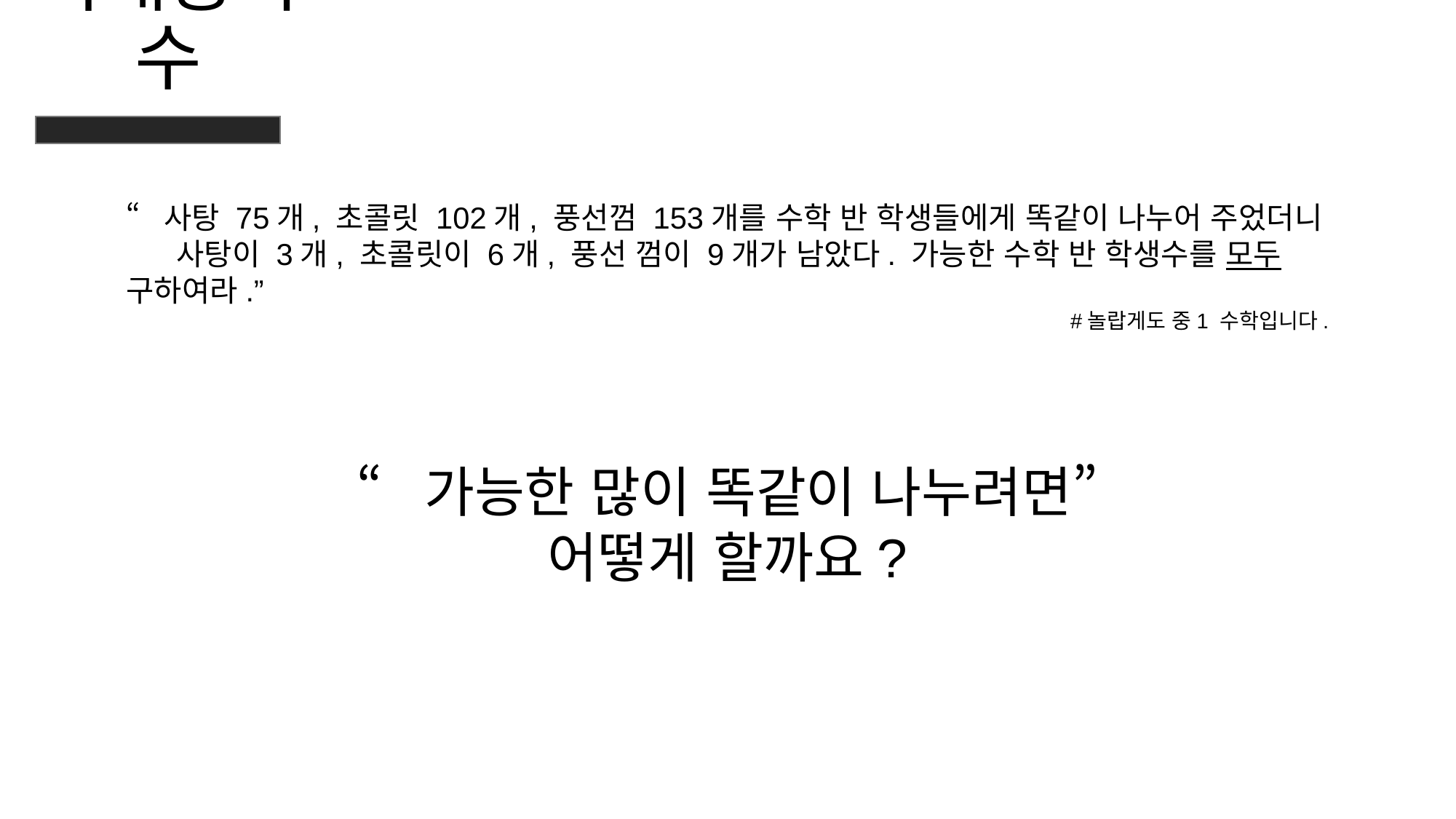

최대공약수

“사탕 75개, 초콜릿 102개, 풍선껌 153개를 수학 반 학생들에게 똑같이 나누어 주었더니
     사탕이 3개, 초콜릿이 6개, 풍선 껌이 9개가 남았다. 가능한 수학 반 학생수를 모두 구하여라.”
#놀랍게도 중1 수학입니다.

“가능한 많이 똑같이 나누려면”
어떻게 할까요?